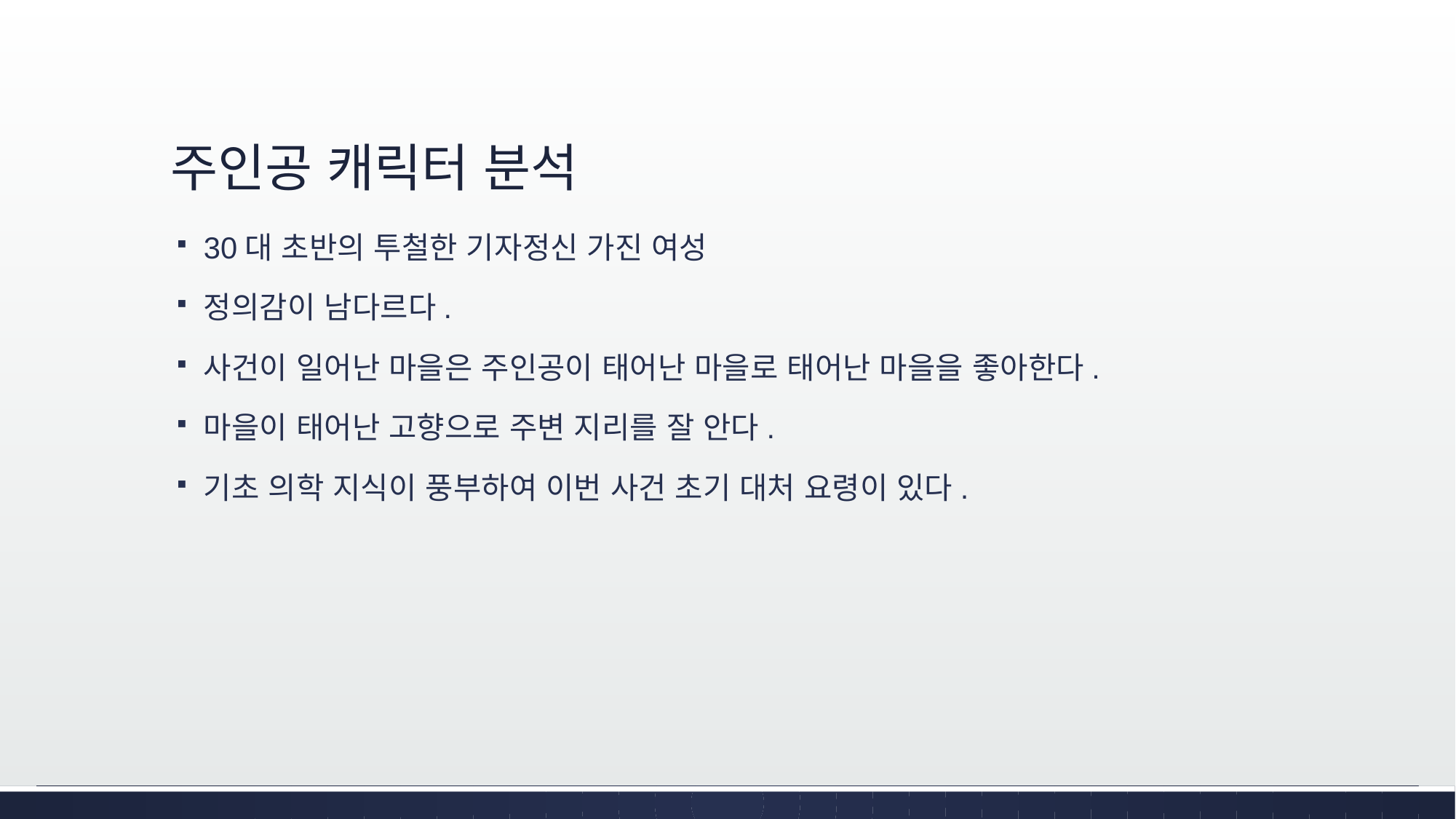

# 주인공 캐릭터 분석
30대 초반의 투철한 기자정신 가진 여성
정의감이 남다르다.
사건이 일어난 마을은 주인공이 태어난 마을로 태어난 마을을 좋아한다.
마을이 태어난 고향으로 주변 지리를 잘 안다.
기초 의학 지식이 풍부하여 이번 사건 초기 대처 요령이 있다.